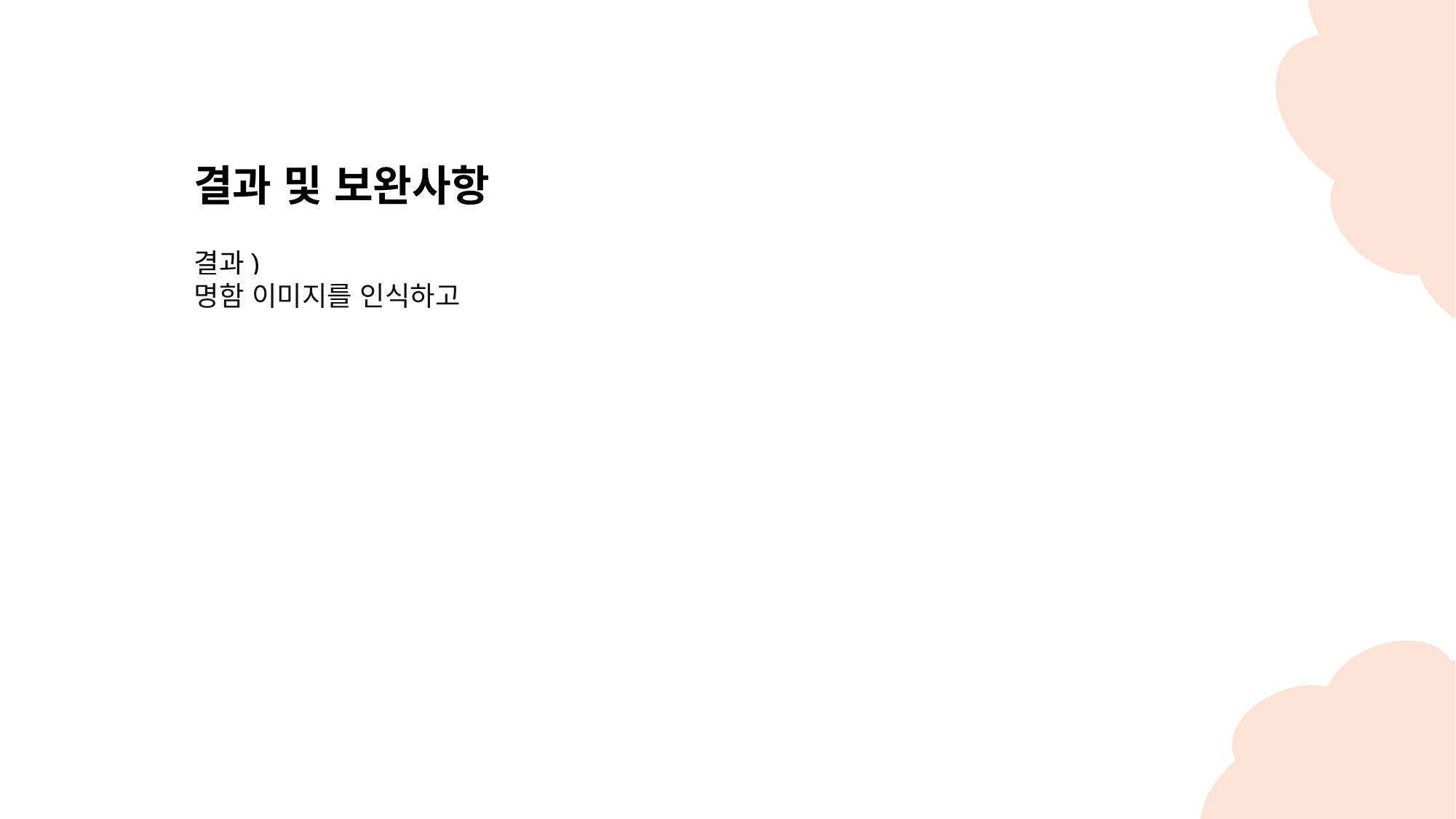

결과 및 보완사항
결과)
명함 이미지를 인식하고